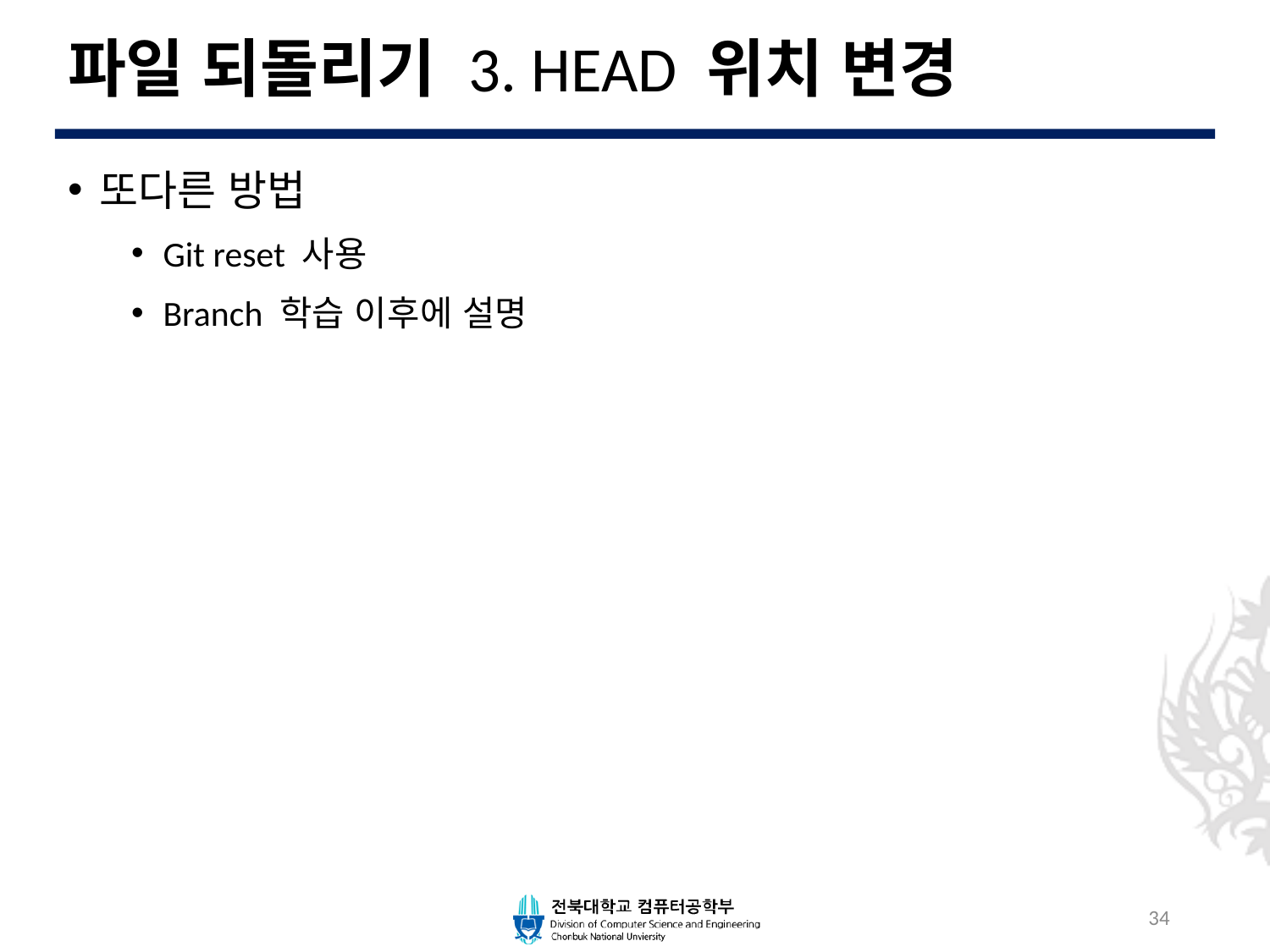

# 파일 되돌리기 3. HEAD 위치 변경
또다른 방법
Git reset 사용
Branch 학습 이후에 설명

34